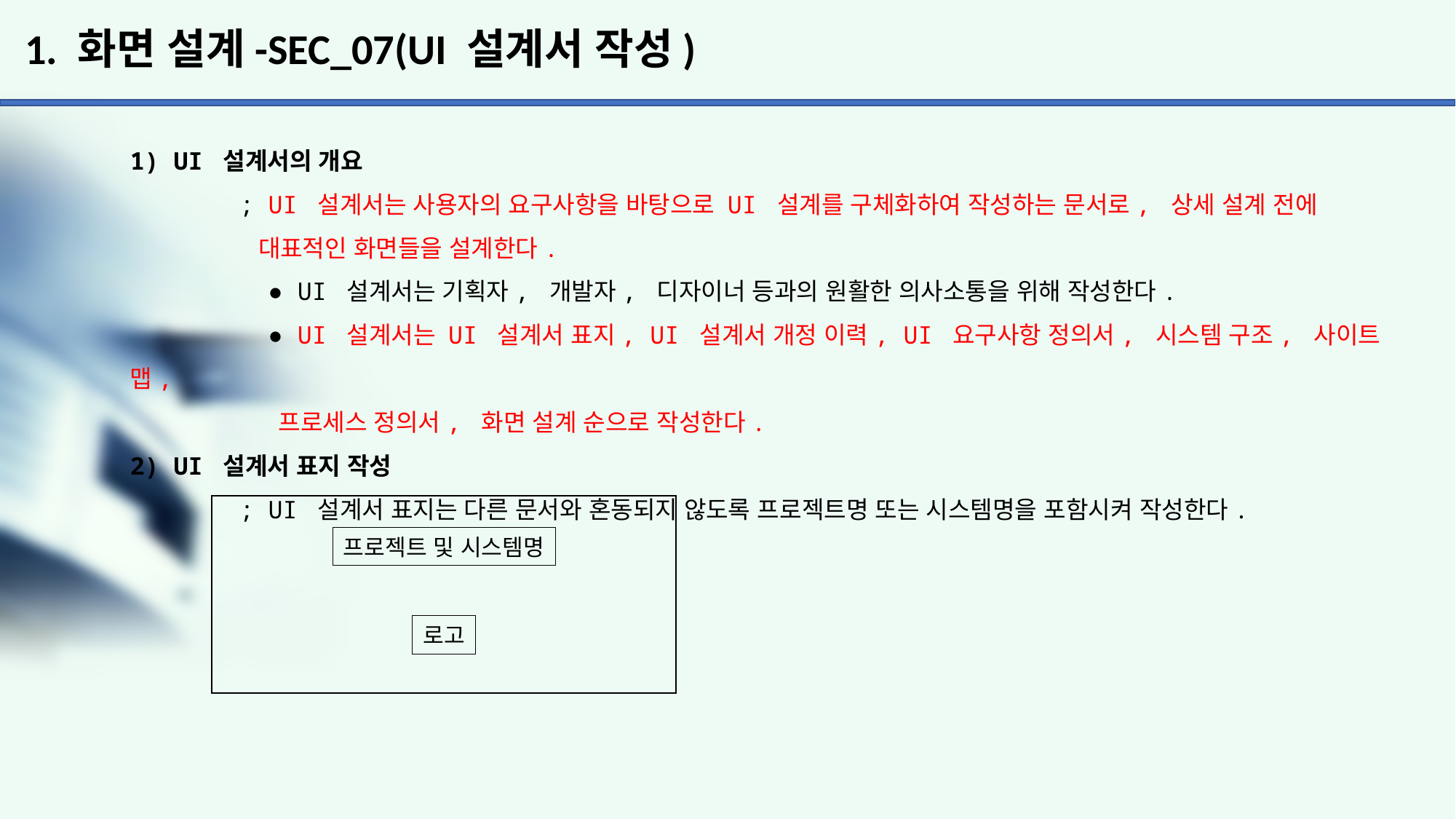

# 1. 화면 설계-SEC_07(UI 설계서 작성)
1) UI 설계서의 개요
	; UI 설계서는 사용자의 요구사항을 바탕으로 UI 설계를 구체화하여 작성하는 문서로, 상세 설계 전에
	  대표적인 화면들을 설계한다.
	  ● UI 설계서는 기획자, 개발자, 디자이너 등과의 원활한 의사소통을 위해 작성한다.
	  ● UI 설계서는 UI 설계서 표지, UI 설계서 개정 이력, UI 요구사항 정의서, 시스템 구조, 사이트 맵,
	     프로세스 정의서, 화면 설계 순으로 작성한다.
2) UI 설계서 표지 작성
	; UI 설계서 표지는 다른 문서와 혼동되지 않도록 프로젝트명 또는 시스템명을 포함시켜 작성한다.

프로젝트 및 시스템명
로고